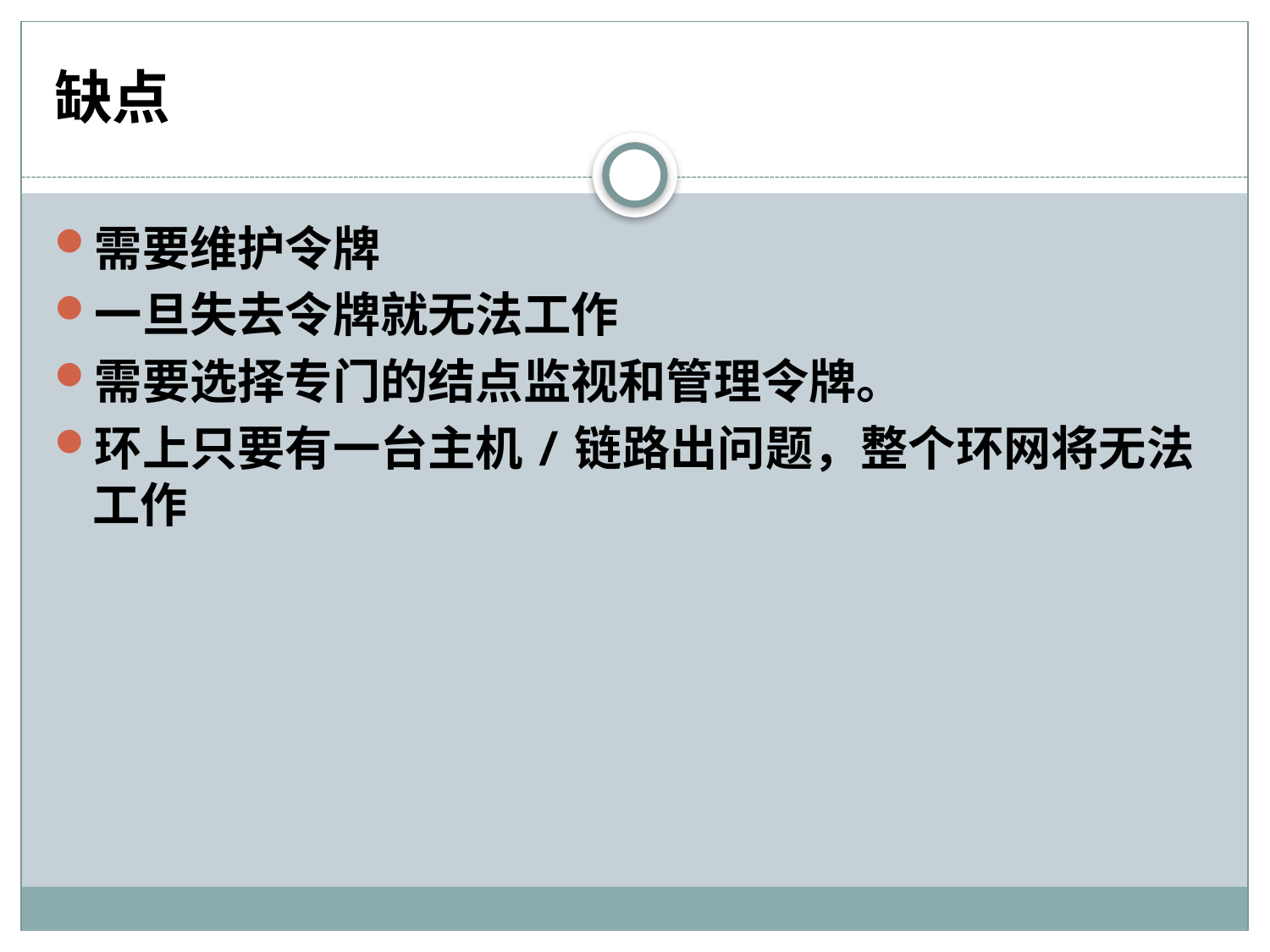

# 缺点
需要维护令牌
一旦失去令牌就无法工作
需要选择专门的结点监视和管理令牌。
环上只要有一台主机/链路出问题，整个环网将无法工作